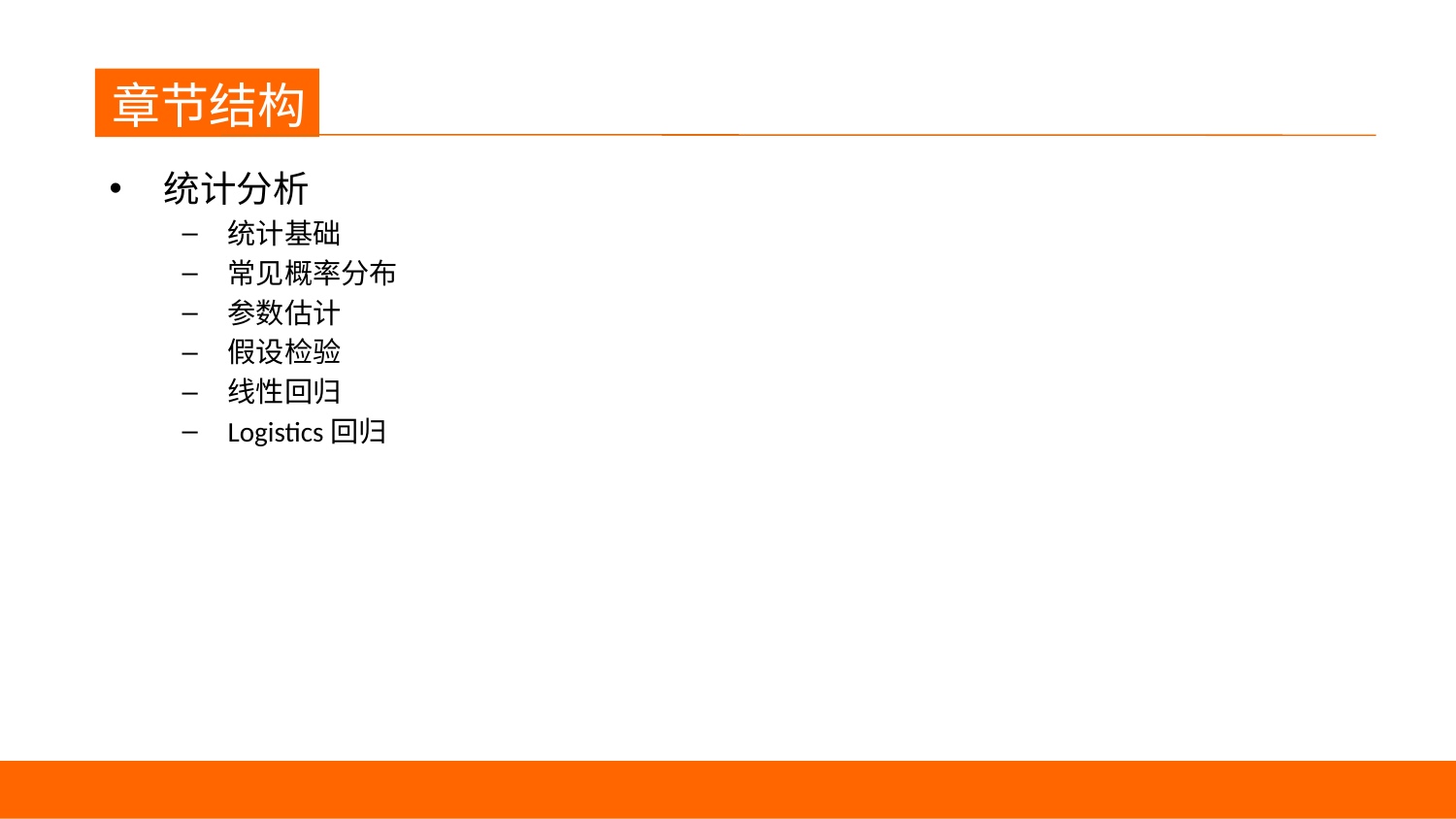

章节结构
统计分析
统计基础
常见概率分布
参数估计
假设检验
线性回归
Logistics回归